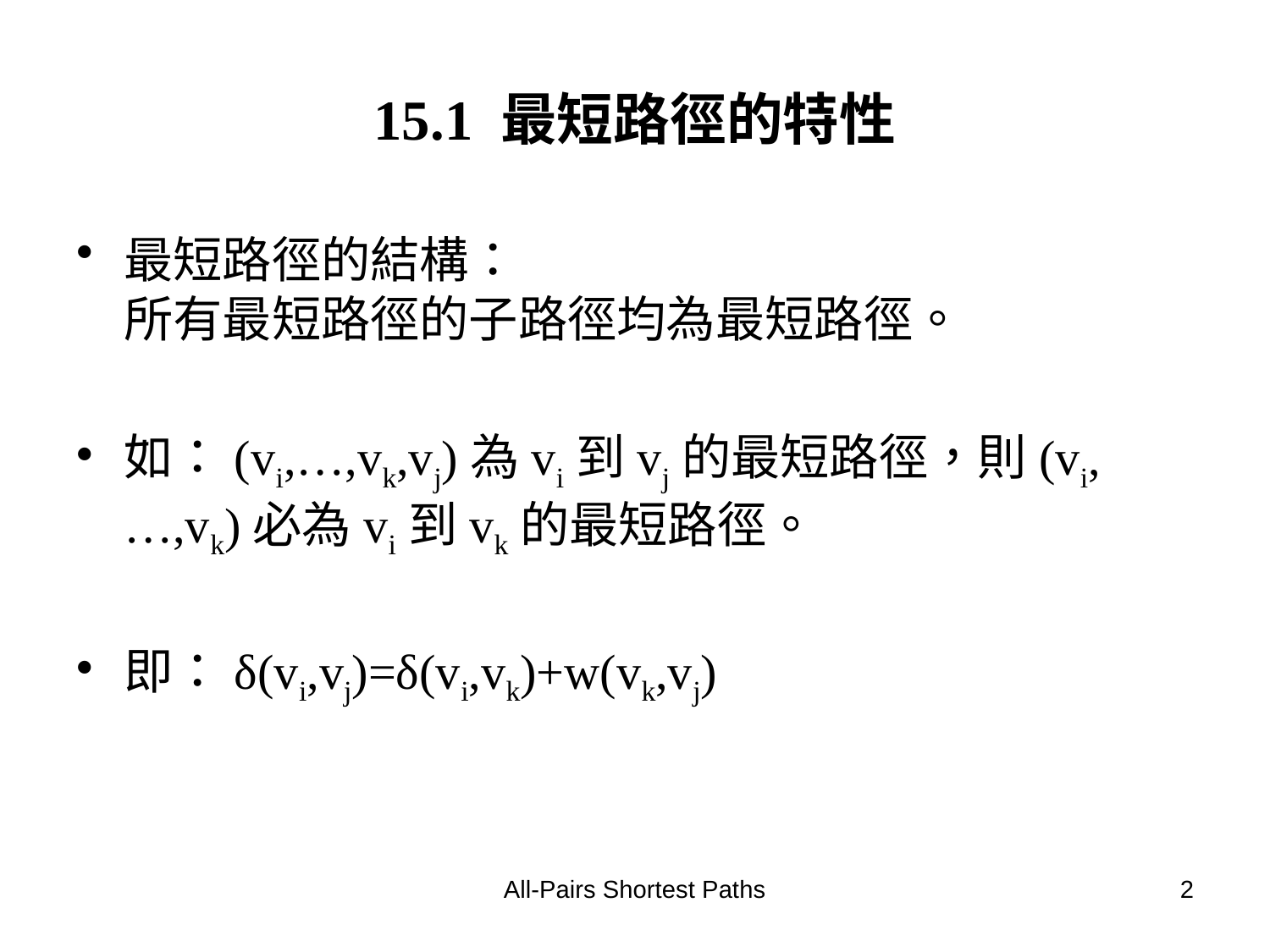

# 15.1 最短路徑的特性
最短路徑的結構：
所有最短路徑的子路徑均為最短路徑。

如：(vi,…,vk,vj)為vi到vj的最短路徑，則(vi,…,vk)必為vi到vk的最短路徑。

即：δ(vi,vj)=δ(vi,vk)+w(vk,vj)
All-Pairs Shortest Paths
2